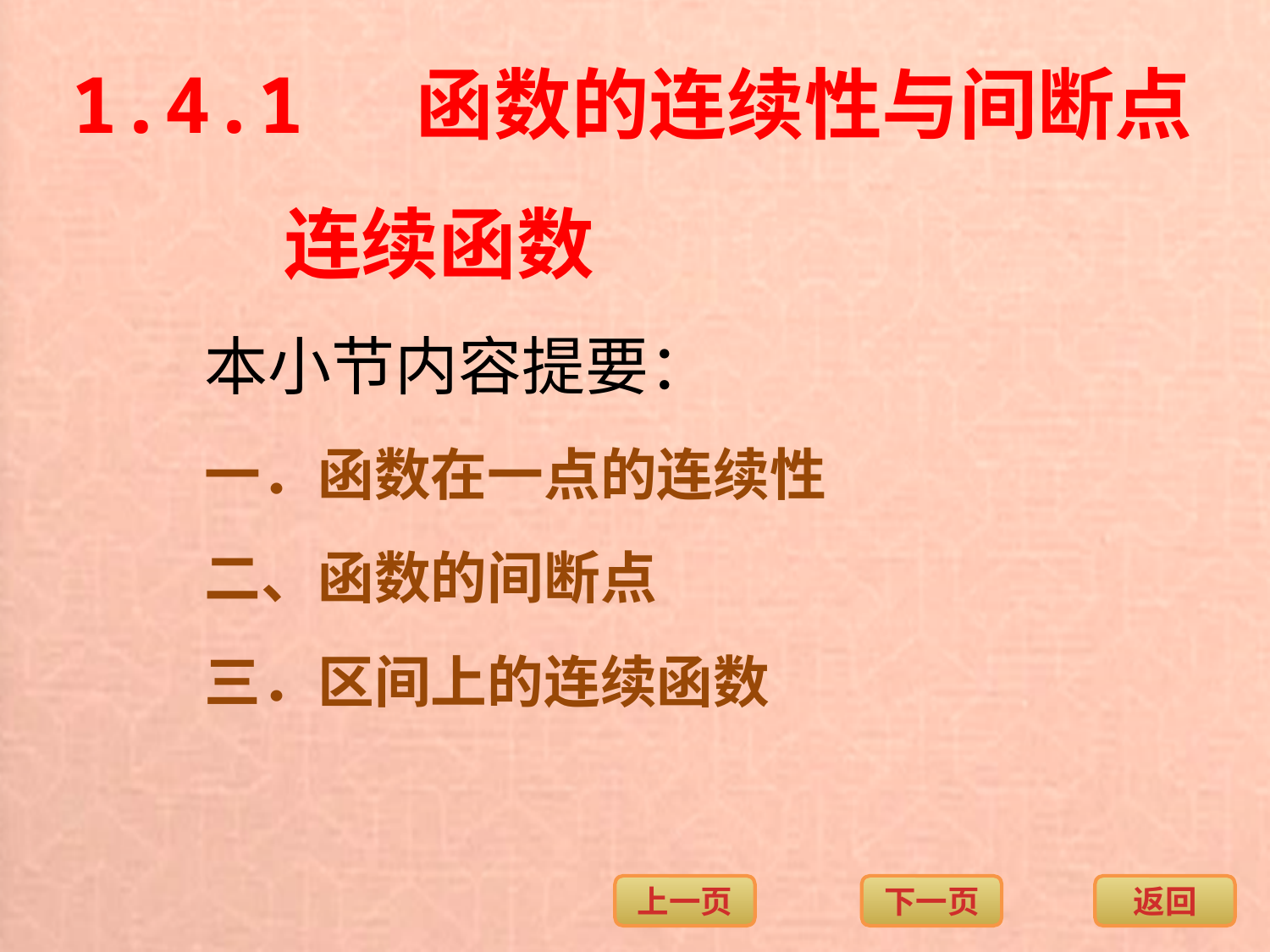

1.4.1  函数的连续性与间断点
           连续函数
本小节内容提要：
一．函数在一点的连续性
二、函数的间断点
三．区间上的连续函数